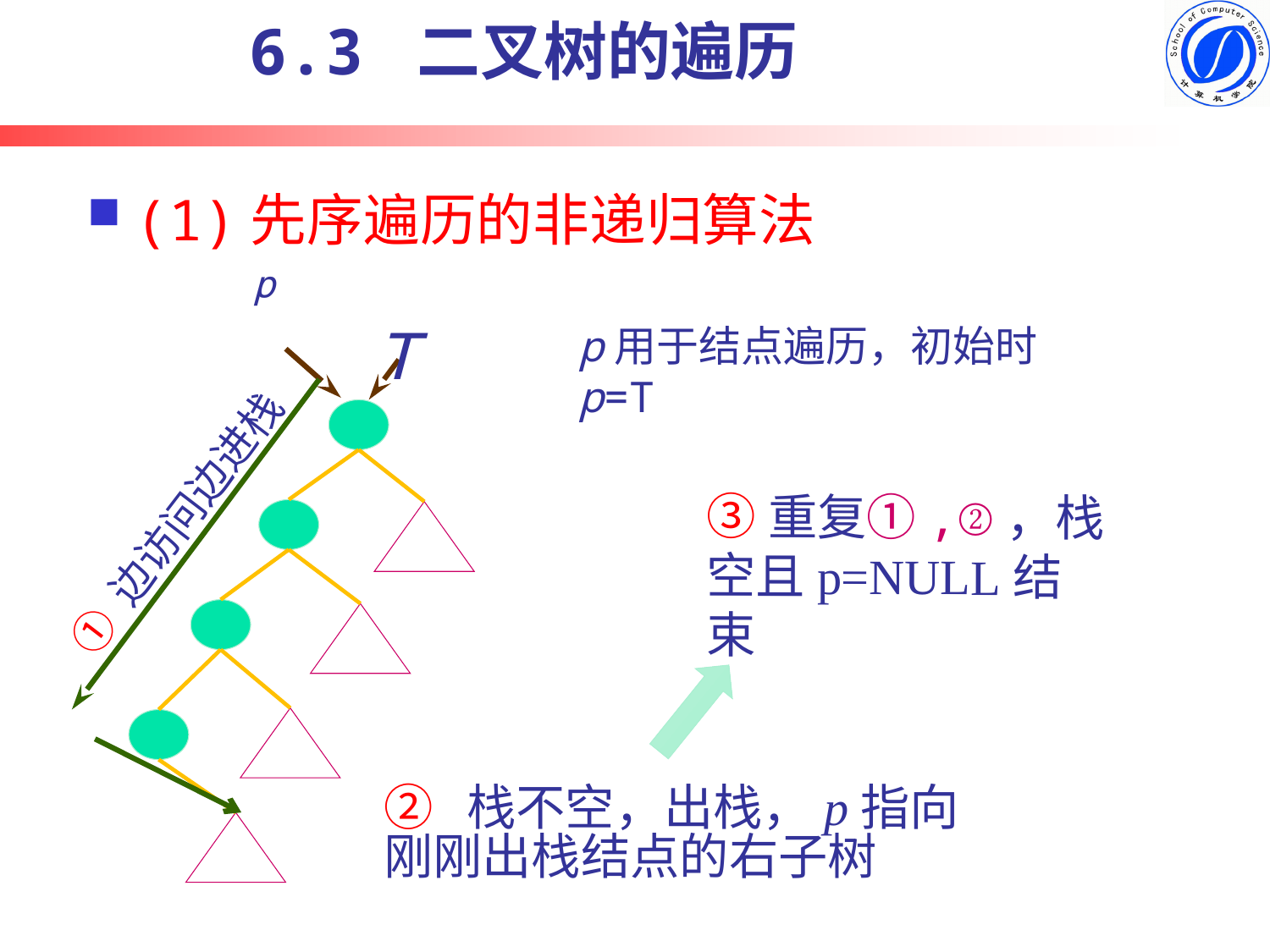

6.3 二叉树的遍历
# (1)先序遍历的非递归算法

① 边访问边进栈
p

p用于结点遍历，初始时p=T
T

③重复①,②，栈空且p=NULL结束

②  栈不空，出栈，p指向刚刚出栈结点的右子树